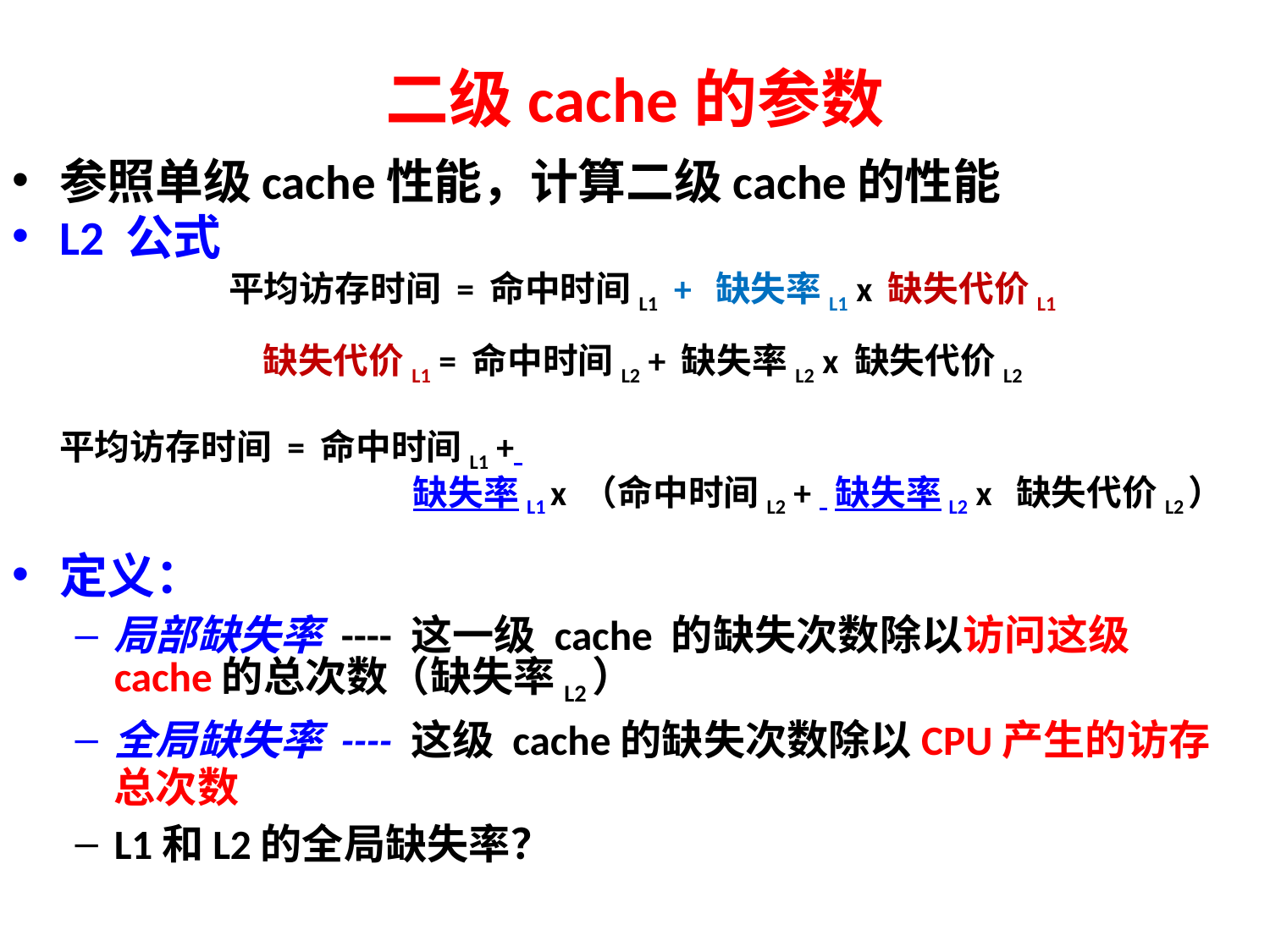

# 二级cache的参数
参照单级cache性能，计算二级cache的性能
L2 公式
	平均访存时间 = 命中时间L1  +  缺失率L1 x 缺失代价L1
	缺失代价L1 = 命中时间L2 + 缺失率L2 x 缺失代价L2

	平均访存时间 = 命中时间L1 +
		                                           缺失率L1 x （命中时间L2 +  缺失率L2 x  缺失代价L2）

定义：
局部缺失率 ---- 这一级 cache 的缺失次数除以访问这级cache的总次数（缺失率L2）
全局缺失率 ---- 这级 cache的缺失次数除以CPU产生的访存总次数
L1和L2的全局缺失率？
39